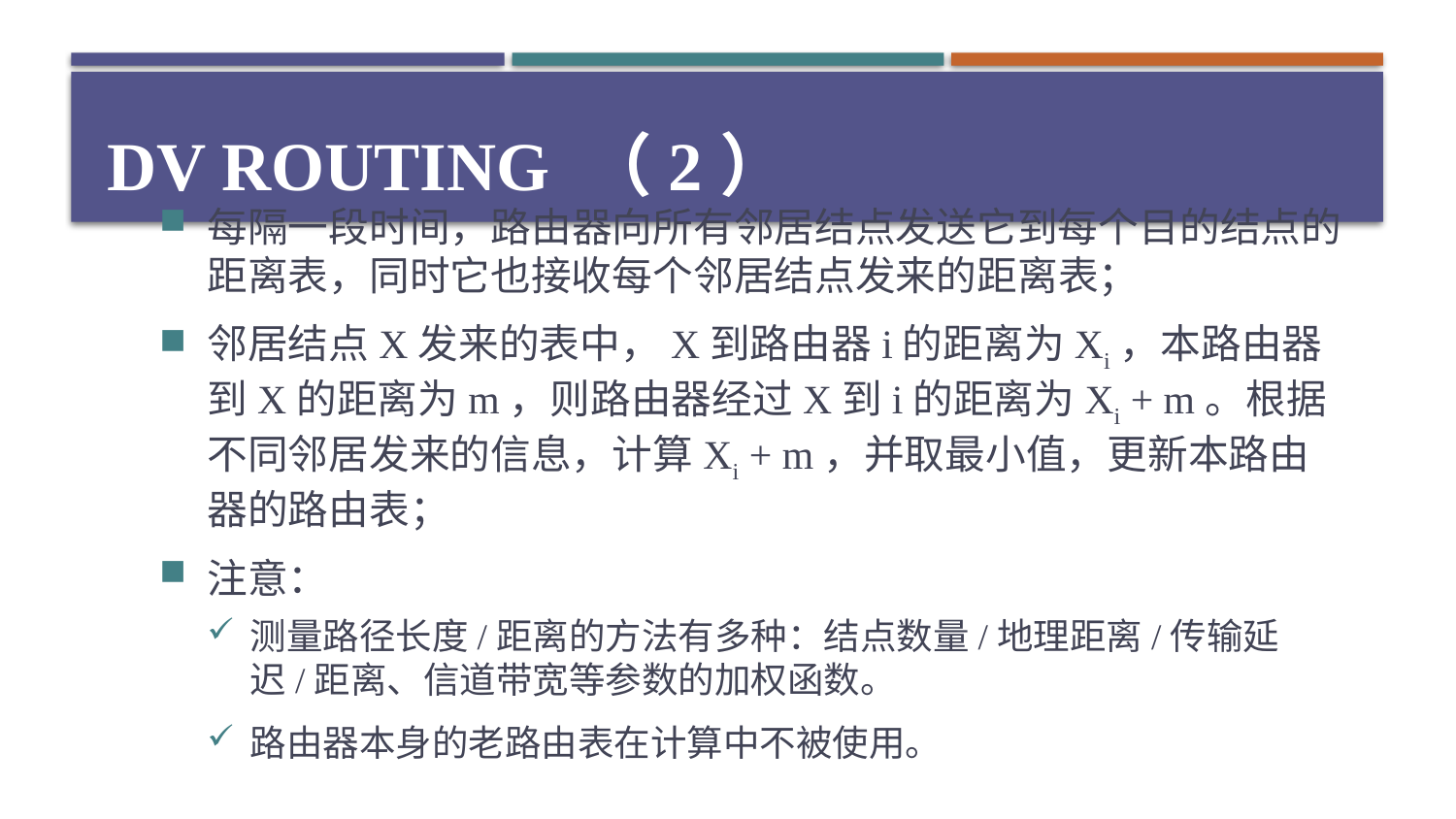

# DV Routing （2）
每隔一段时间，路由器向所有邻居结点发送它到每个目的结点的距离表，同时它也接收每个邻居结点发来的距离表；
邻居结点X发来的表中，X到路由器i的距离为Xi，本路由器到X的距离为m，则路由器经过X到i的距离为Xi + m。根据不同邻居发来的信息，计算Xi + m，并取最小值，更新本路由器的路由表；
注意：
测量路径长度/距离的方法有多种：结点数量/地理距离/传输延迟/距离、信道带宽等参数的加权函数。
路由器本身的老路由表在计算中不被使用。